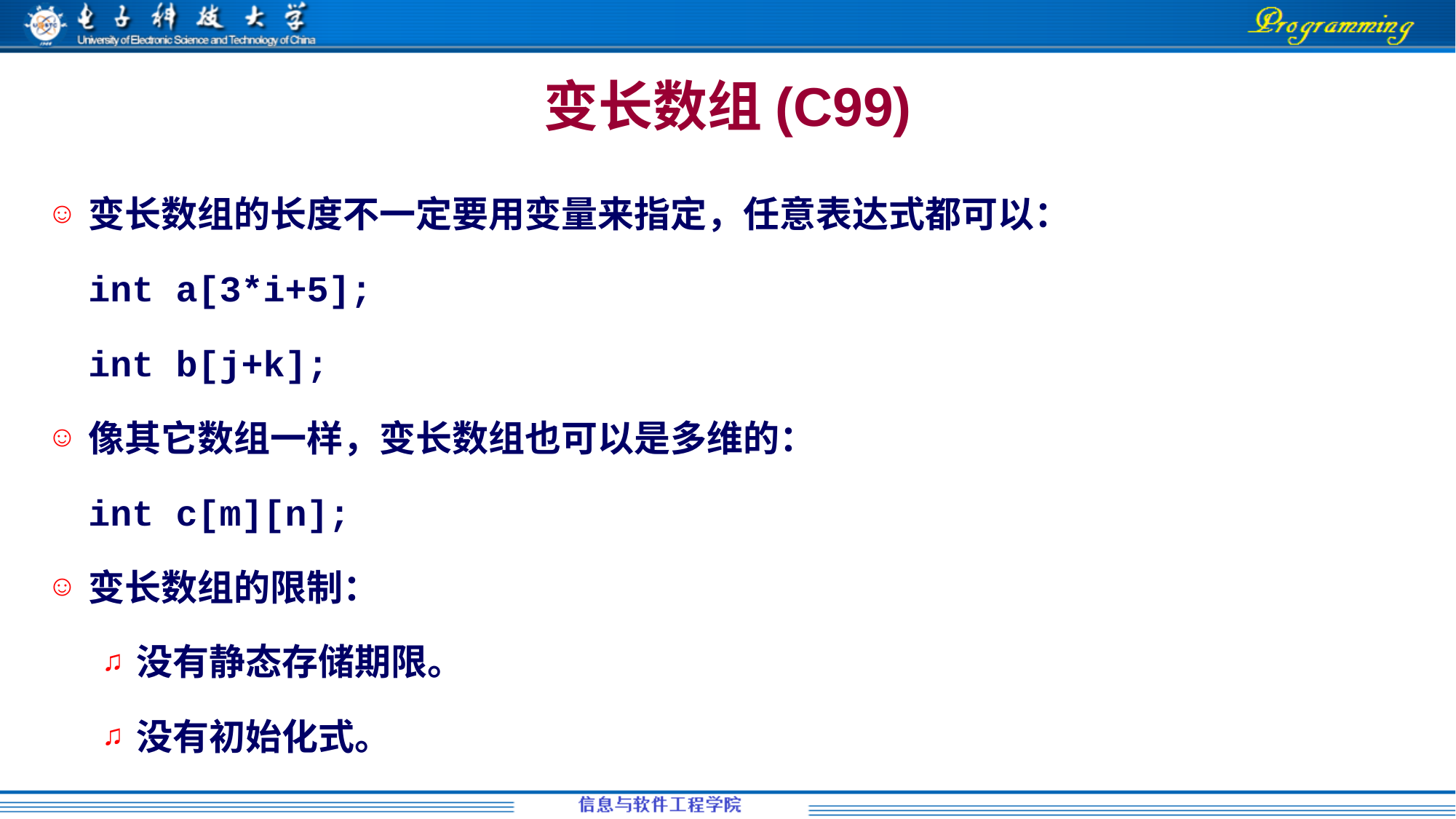

变长数组(C99)
变长数组的长度不一定要用变量来指定，任意表达式都可以：
	int a[3*i+5];
	int b[j+k];
像其它数组一样，变长数组也可以是多维的：
	int c[m][n];
变长数组的限制：
没有静态存储期限。
没有初始化式。